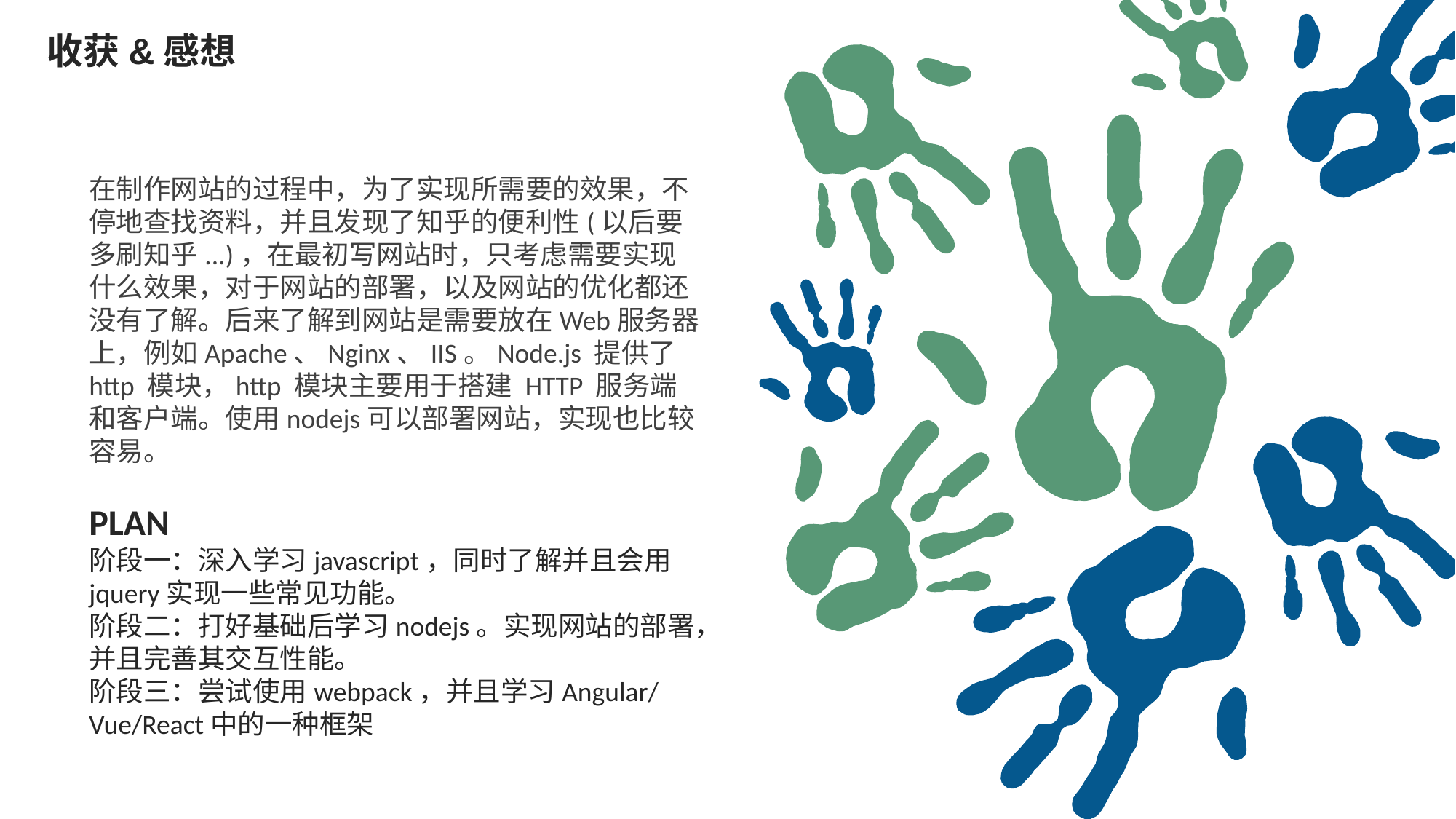

收获&感想

在制作网站的过程中，为了实现所需要的效果，不停地查找资料，并且发现了知乎的便利性(以后要多刷知乎...)，在最初写网站时，只考虑需要实现什么效果，对于网站的部署，以及网站的优化都还没有了解。后来了解到网站是需要放在Web服务器上，例如Apache、Nginx、IIS。Node.js 提供了 http 模块，http 模块主要用于搭建 HTTP 服务端和客户端。使用nodejs可以部署网站，实现也比较容易。

PLAN
阶段一：深入学习javascript，同时了解并且会用jquery实现一些常见功能。
阶段二：打好基础后学习nodejs。实现网站的部署，并且完善其交互性能。
阶段三：尝试使用webpack，并且学习Angular/Vue/React中的一种框架